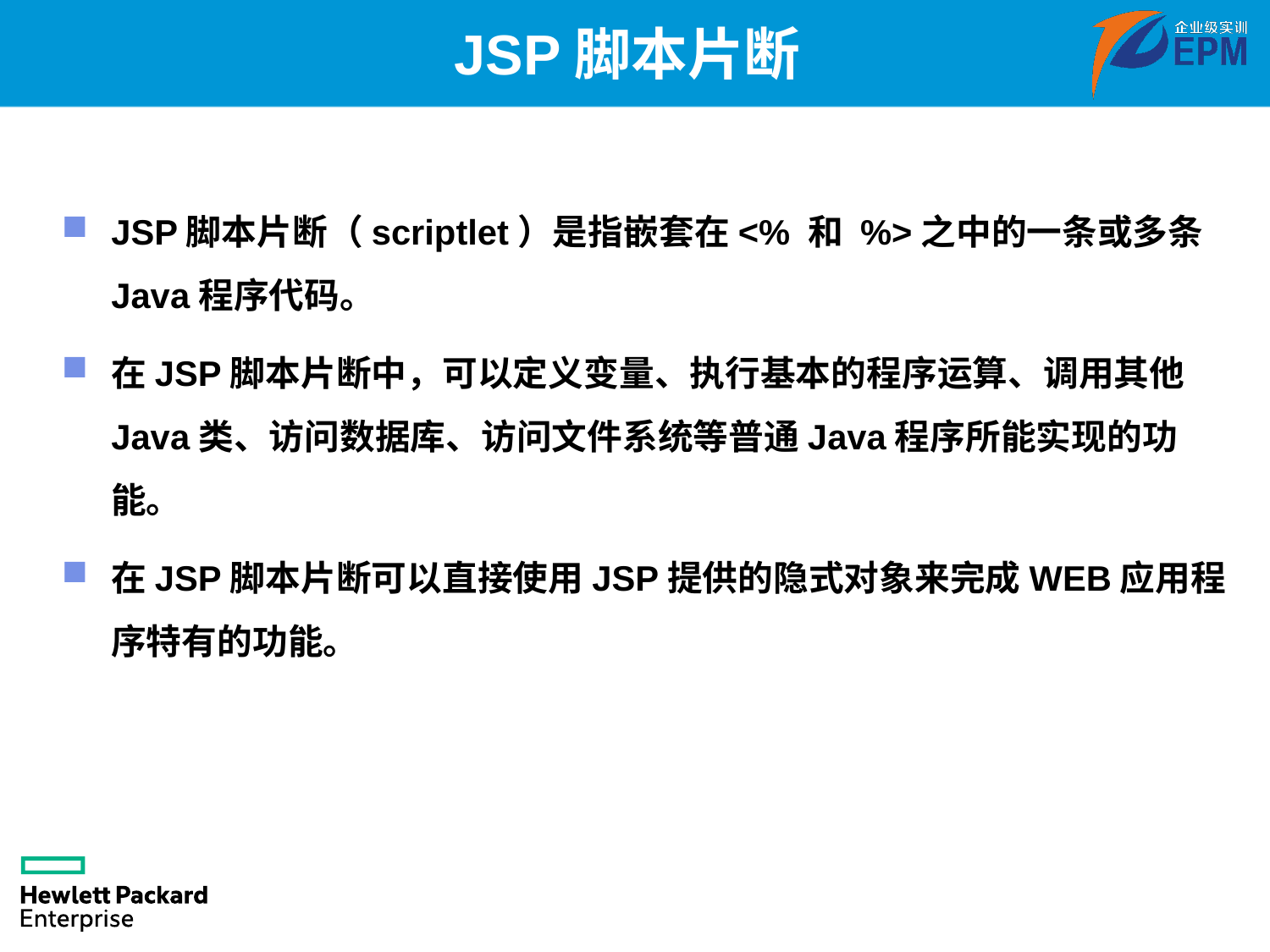

# JSP脚本片断
JSP脚本片断（scriptlet）是指嵌套在<% 和 %>之中的一条或多条Java程序代码。
在JSP脚本片断中，可以定义变量、执行基本的程序运算、调用其他Java类、访问数据库、访问文件系统等普通Java程序所能实现的功能。
在JSP脚本片断可以直接使用JSP提供的隐式对象来完成WEB应用程序特有的功能。